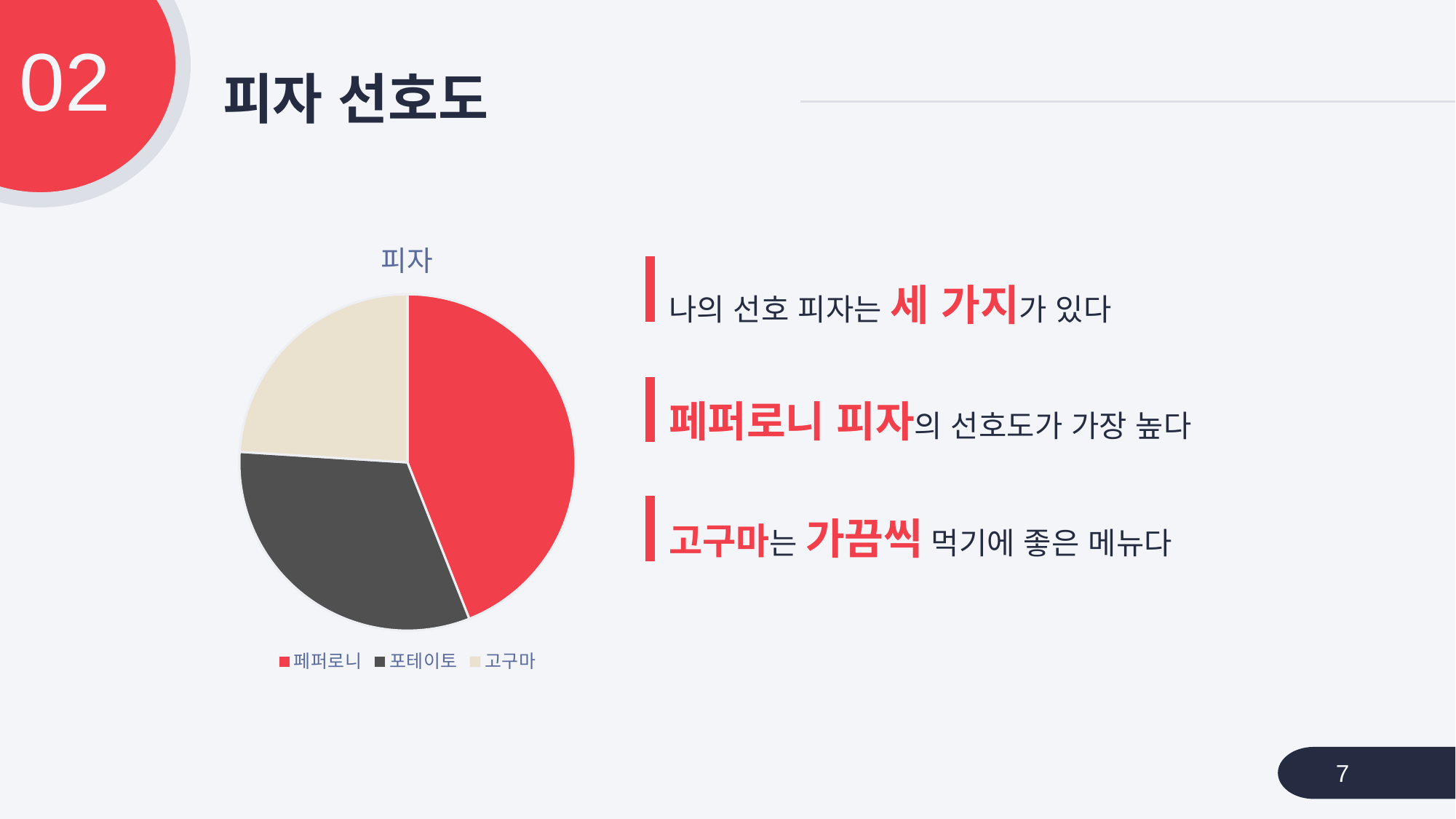

02
# 피자 선호도

### Chart:

| Category | 피자 |
|---|---|
| 페퍼로니 | 5.5 |
| 포테이토 | 4.0 |
| 고구마 | 3.0 |
나의 선호 피자는 세 가지가 있다
페퍼로니 피자의 선호도가 가장 높다
고구마는 가끔씩 먹기에 좋은 메뉴다
7